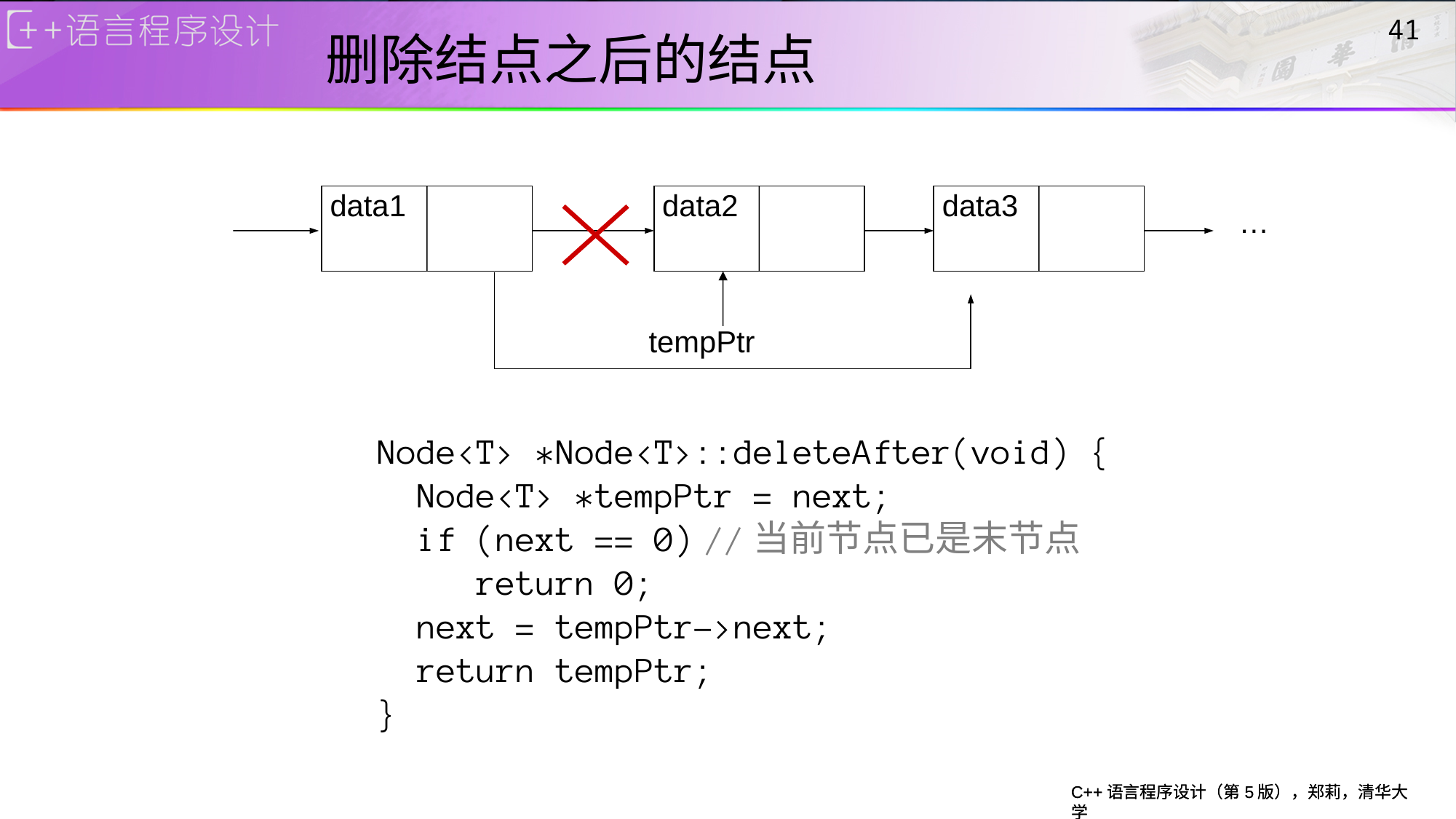

# 删除结点之后的结点
41
 data1

 data2

 data3

…

tempPtr
Node<T> *Node<T>::deleteAfter(void) {
  Node<T> *tempPtr = next;
  if (next == 0)	//当前节点已是末节点
     return 0;
  next = tempPtr->next;
  return tempPtr;
}